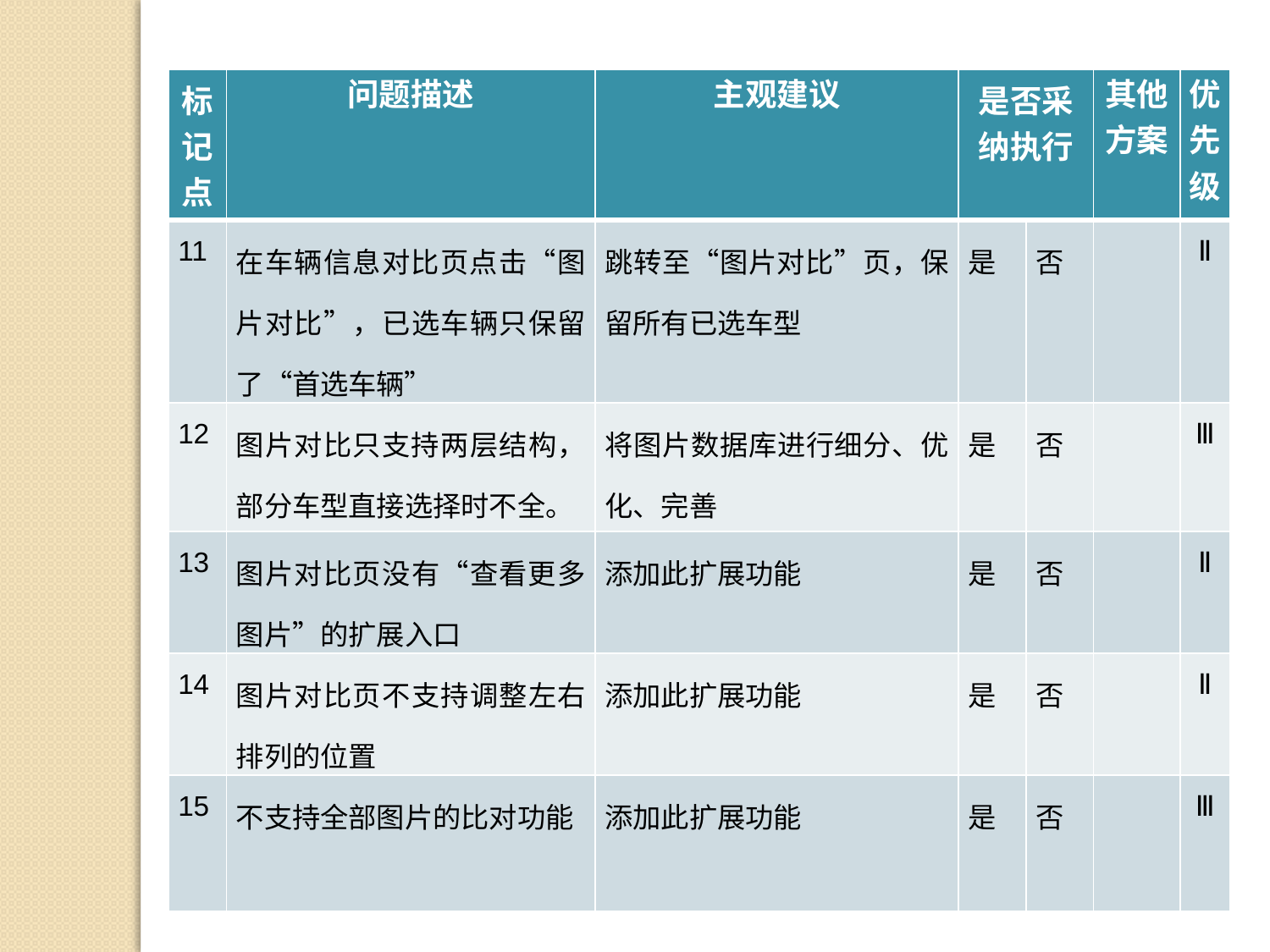

| 标记点 | 问题描述 | 主观建议 | 是否采纳执行 |  | 其他方案 | 优先级 |
| --- | --- | --- | --- | --- | --- | --- |
| 11 | 在车辆信息对比页点击“图片对比”，已选车辆只保留了“首选车辆” | 跳转至“图片对比”页，保留所有已选车型 | 是 | 否 |  | Ⅱ |
| 12 | 图片对比只支持两层结构，部分车型直接选择时不全。 | 将图片数据库进行细分、优化、完善 | 是 | 否 |  | Ⅲ |
| 13 | 图片对比页没有“查看更多图片”的扩展入口 | 添加此扩展功能 | 是 | 否 |  | Ⅱ |
| 14 | 图片对比页不支持调整左右排列的位置 | 添加此扩展功能 | 是 | 否 |  | Ⅱ |
| 15 | 不支持全部图片的比对功能 | 添加此扩展功能 | 是 | 否 |  | Ⅲ |